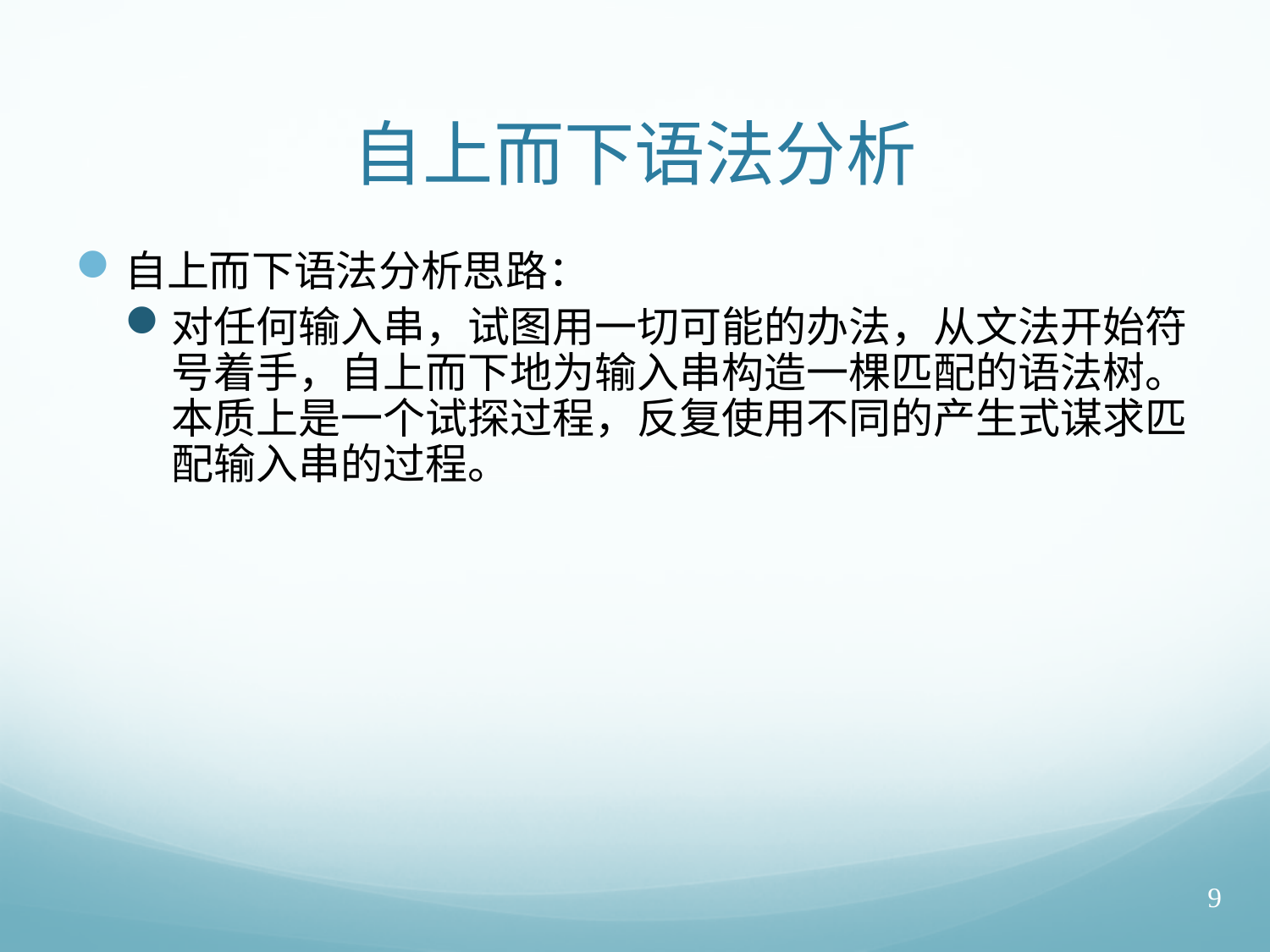

# 自上而下语法分析
自上而下语法分析思路：
对任何输入串，试图用一切可能的办法，从文法开始符号着手，自上而下地为输入串构造一棵匹配的语法树。本质上是一个试探过程，反复使用不同的产生式谋求匹配输入串的过程。

9